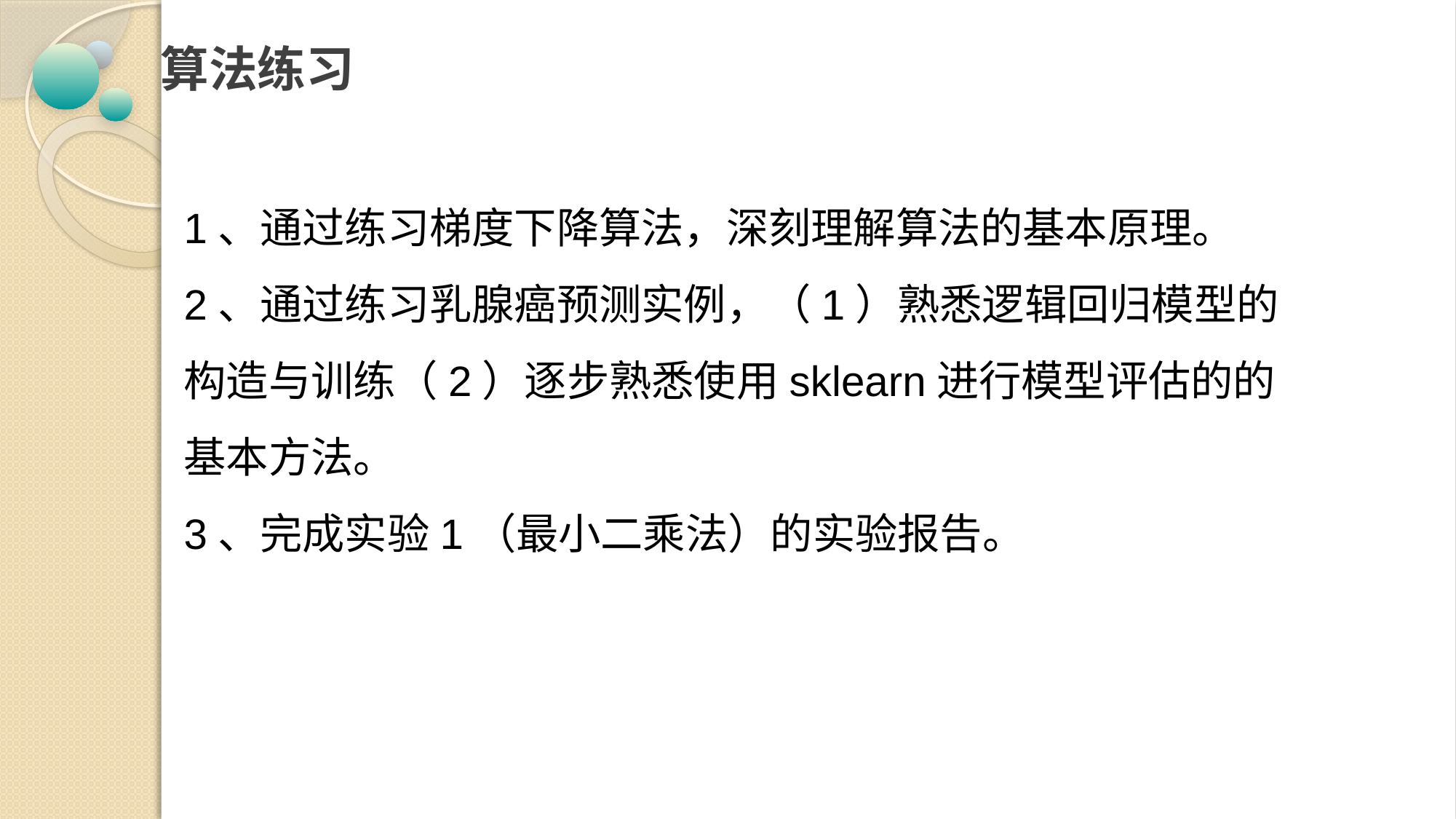

# 算法练习
1、通过练习梯度下降算法，深刻理解算法的基本原理。
2、通过练习乳腺癌预测实例，（1）熟悉逻辑回归模型的构造与训练（2）逐步熟悉使用sklearn进行模型评估的的基本方法。
3、完成实验1（最小二乘法）的实验报告。